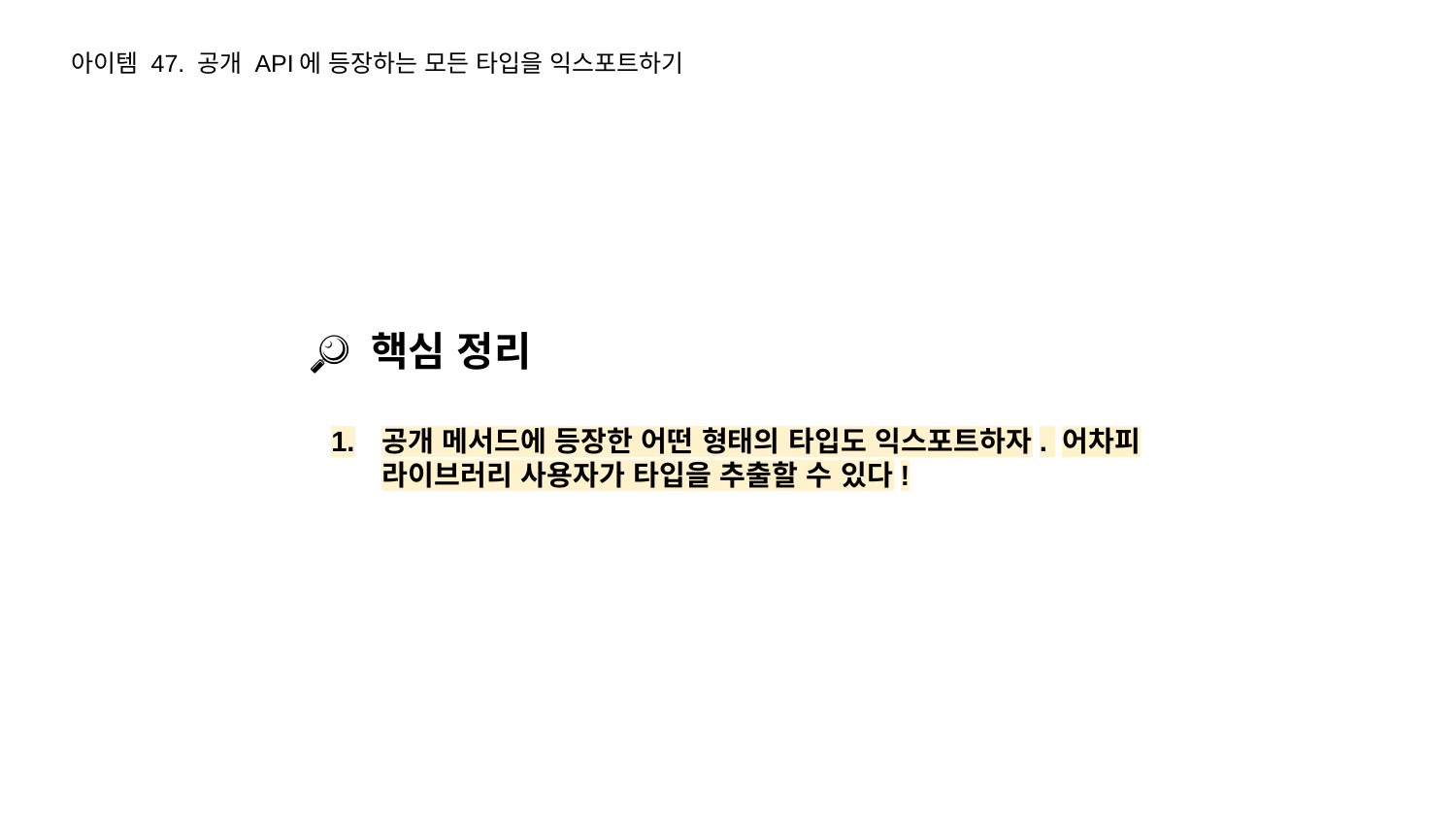

아이템 47. 공개 API에 등장하는 모든 타입을 익스포트하기
🔎 핵심 정리

공개 메서드에 등장한 어떤 형태의 타입도 익스포트하자. 어차피 라이브러리 사용자가 타입을 추출할 수 있다!